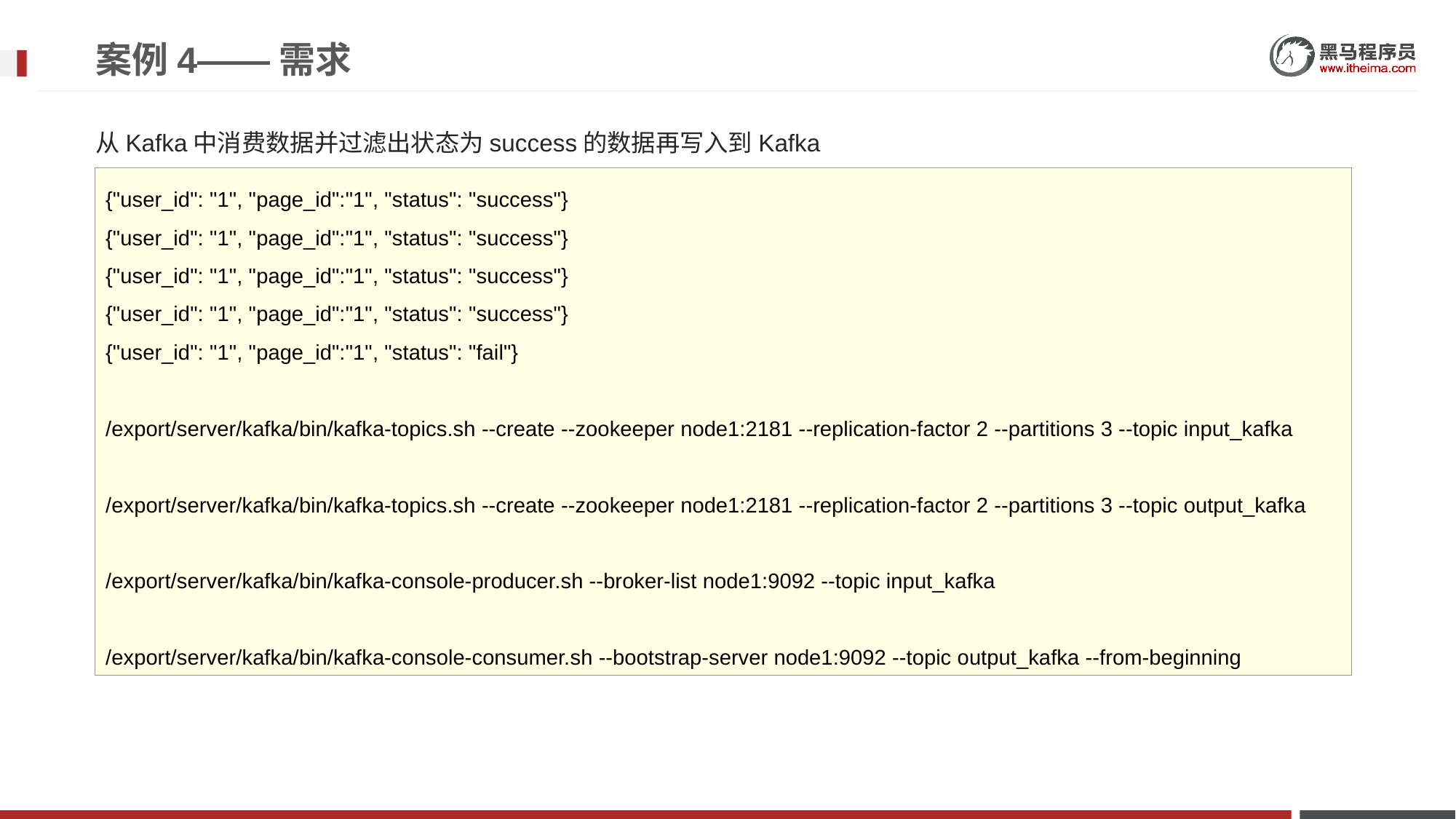

# 案例4——需求
从Kafka中消费数据并过滤出状态为success的数据再写入到Kafka
{"user_id": "1", "page_id":"1", "status": "success"}
{"user_id": "1", "page_id":"1", "status": "success"}
{"user_id": "1", "page_id":"1", "status": "success"}
{"user_id": "1", "page_id":"1", "status": "success"}
{"user_id": "1", "page_id":"1", "status": "fail"}

/export/server/kafka/bin/kafka-topics.sh --create --zookeeper node1:2181 --replication-factor 2 --partitions 3 --topic input_kafka

/export/server/kafka/bin/kafka-topics.sh --create --zookeeper node1:2181 --replication-factor 2 --partitions 3 --topic output_kafka

/export/server/kafka/bin/kafka-console-producer.sh --broker-list node1:9092 --topic input_kafka

/export/server/kafka/bin/kafka-console-consumer.sh --bootstrap-server node1:9092 --topic output_kafka --from-beginning